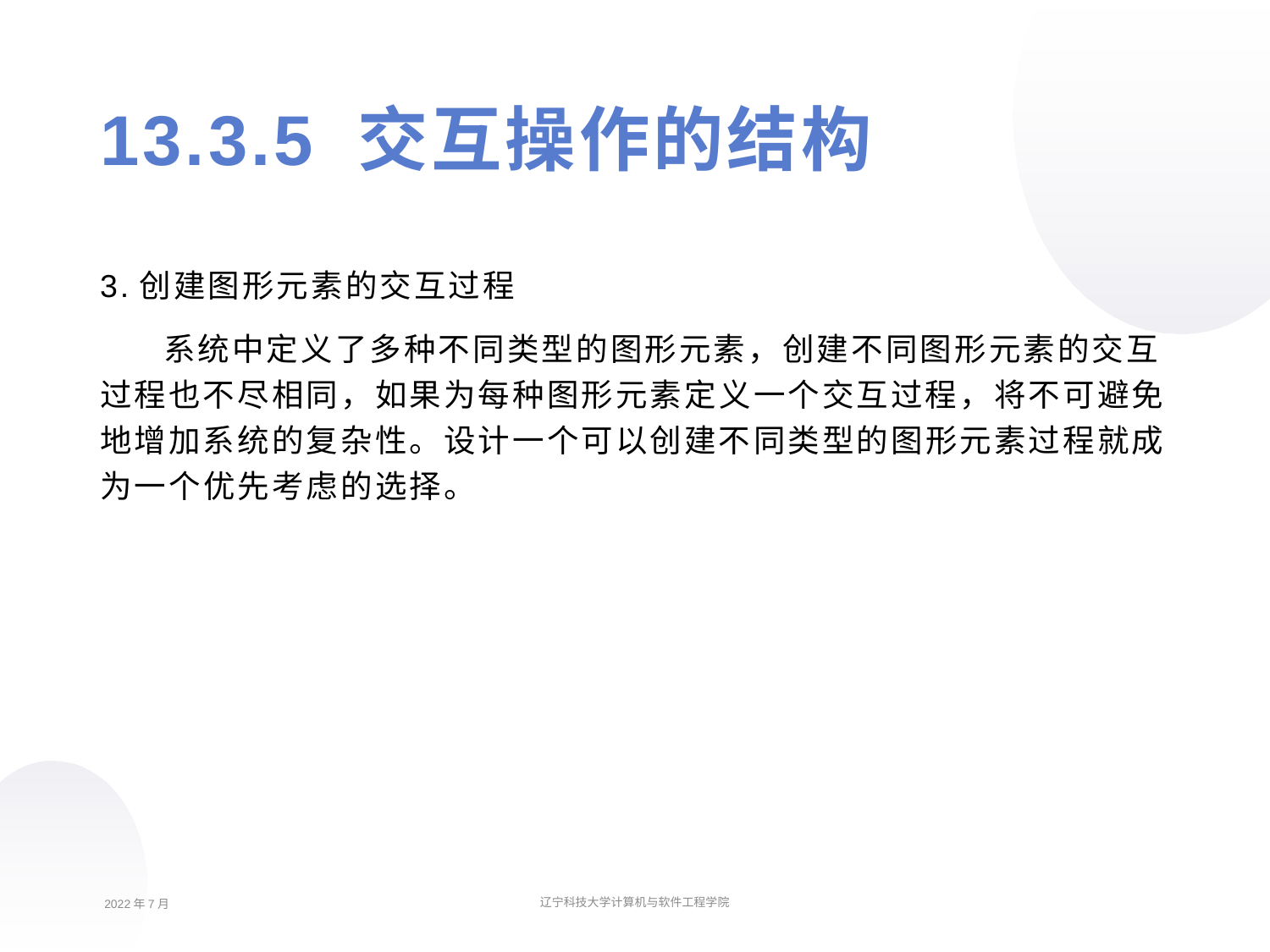

13.3.5 交互操作的结构
3.创建图形元素的交互过程
系统中定义了多种不同类型的图形元素，创建不同图形元素的交互过程也不尽相同，如果为每种图形元素定义一个交互过程，将不可避免地增加系统的复杂性。设计一个可以创建不同类型的图形元素过程就成为一个优先考虑的选择。

2022年7月
辽宁科技大学计算机与软件工程学院
75